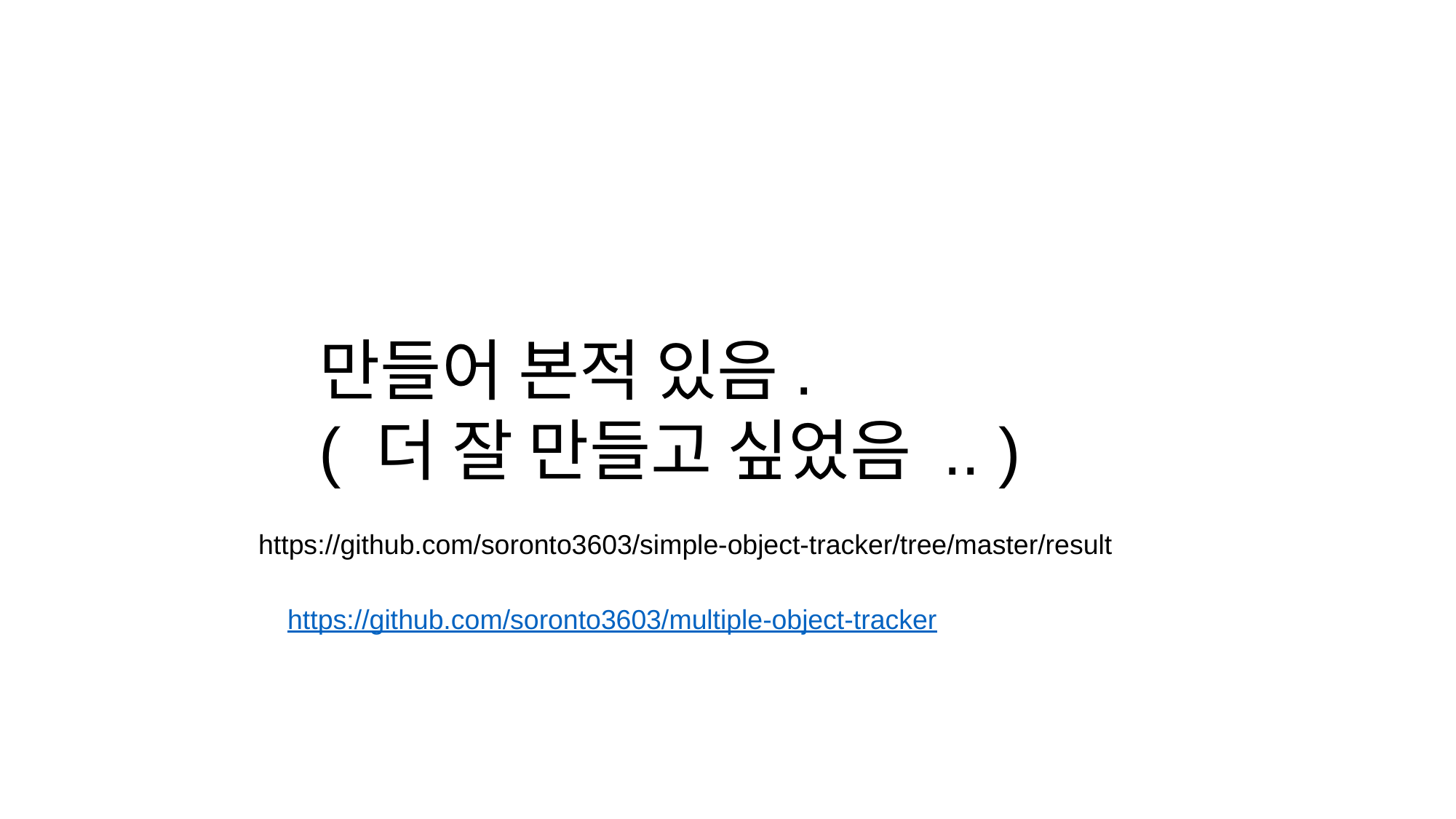

만들어 본적 있음.
( 더 잘 만들고 싶었음 .. )
https://github.com/soronto3603/simple-object-tracker/tree/master/result
https://github.com/soronto3603/multiple-object-tracker